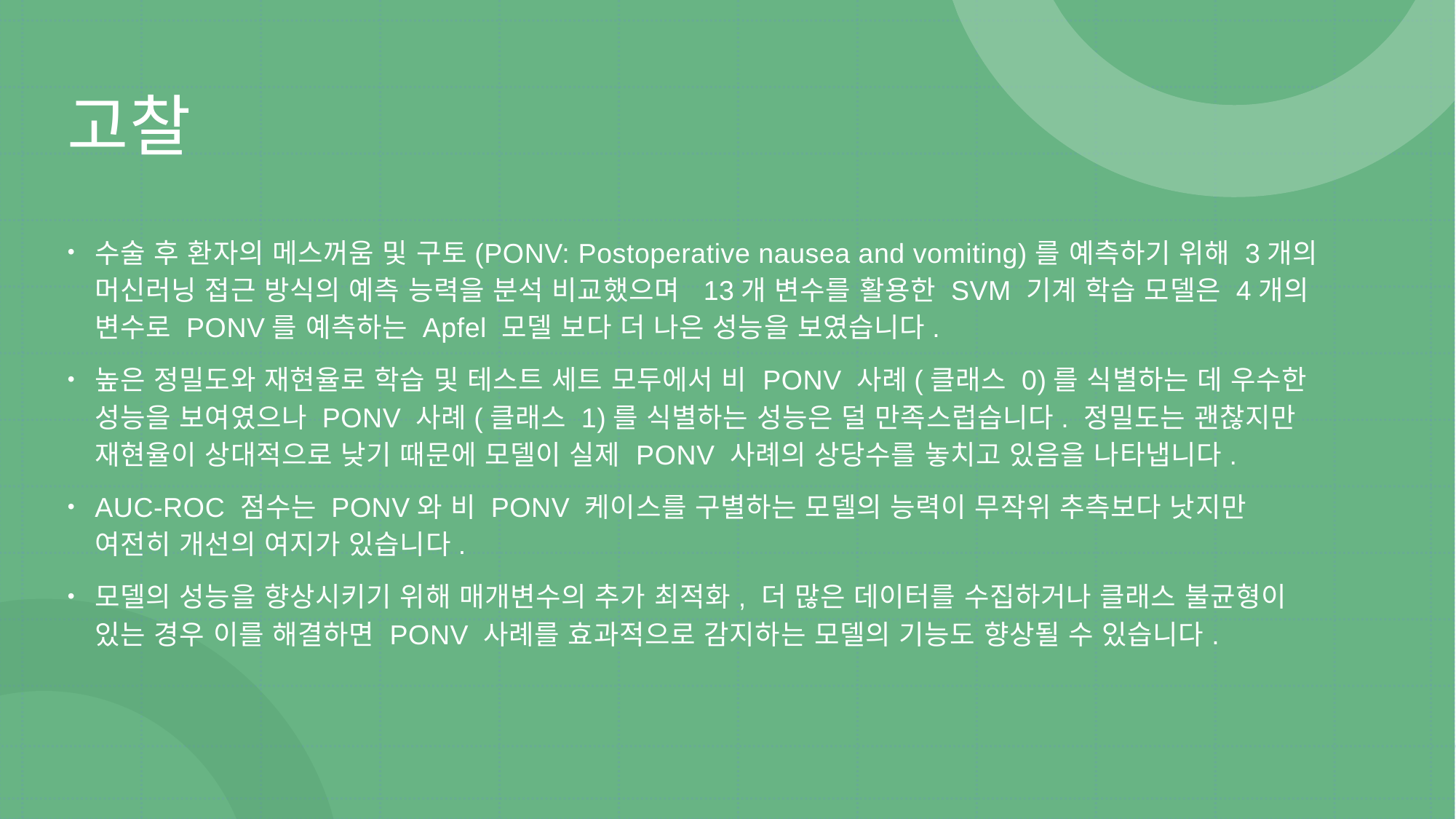

# 고찰
수술 후 환자의 메스꺼움 및 구토(PONV: Postoperative nausea and vomiting)를 예측하기 위해 3개의 머신러닝 접근 방식의 예측 능력을 분석 비교했으며  13개 변수를 활용한 SVM 기계 학습 모델은 4개의 변수로 PONV를 예측하는 Apfel 모델 보다 더 나은 성능을 보였습니다.
높은 정밀도와 재현율로 학습 및 테스트 세트 모두에서 비 PONV 사례(클래스 0)를 식별하는 데 우수한 성능을 보여였으나 PONV 사례(클래스 1)를 식별하는 성능은 덜 만족스럽습니다. 정밀도는 괜찮지만 재현율이 상대적으로 낮기 때문에 모델이 실제 PONV 사례의 상당수를 놓치고 있음을 나타냅니다.
AUC-ROC 점수는 PONV와 비 PONV 케이스를 구별하는 모델의 능력이 무작위 추측보다 낫지만 여전히 개선의 여지가 있습니다.
모델의 성능을 향상시키기 위해 매개변수의 추가 최적화, 더 많은 데이터를 수집하거나 클래스 불균형이 있는 경우 이를 해결하면 PONV 사례를 효과적으로 감지하는 모델의 기능도 향상될 수 있습니다.